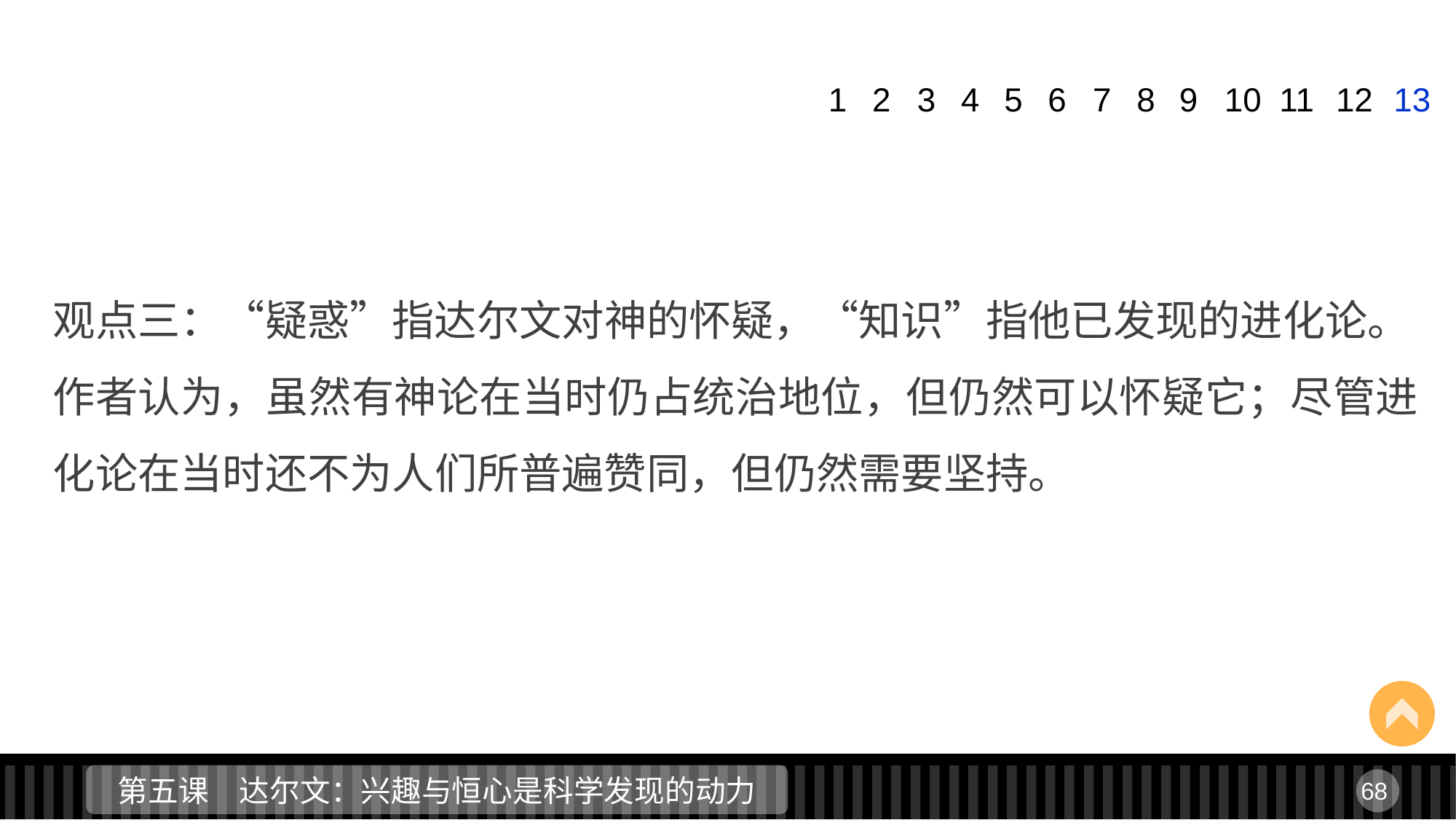

1
2
3
4
5
6
7
8
9
11
12
13
10
观点三：“疑惑”指达尔文对神的怀疑，“知识”指他已发现的进化论。
作者认为，虽然有神论在当时仍占统治地位，但仍然可以怀疑它；尽管进化论在当时还不为人们所普遍赞同，但仍然需要坚持。